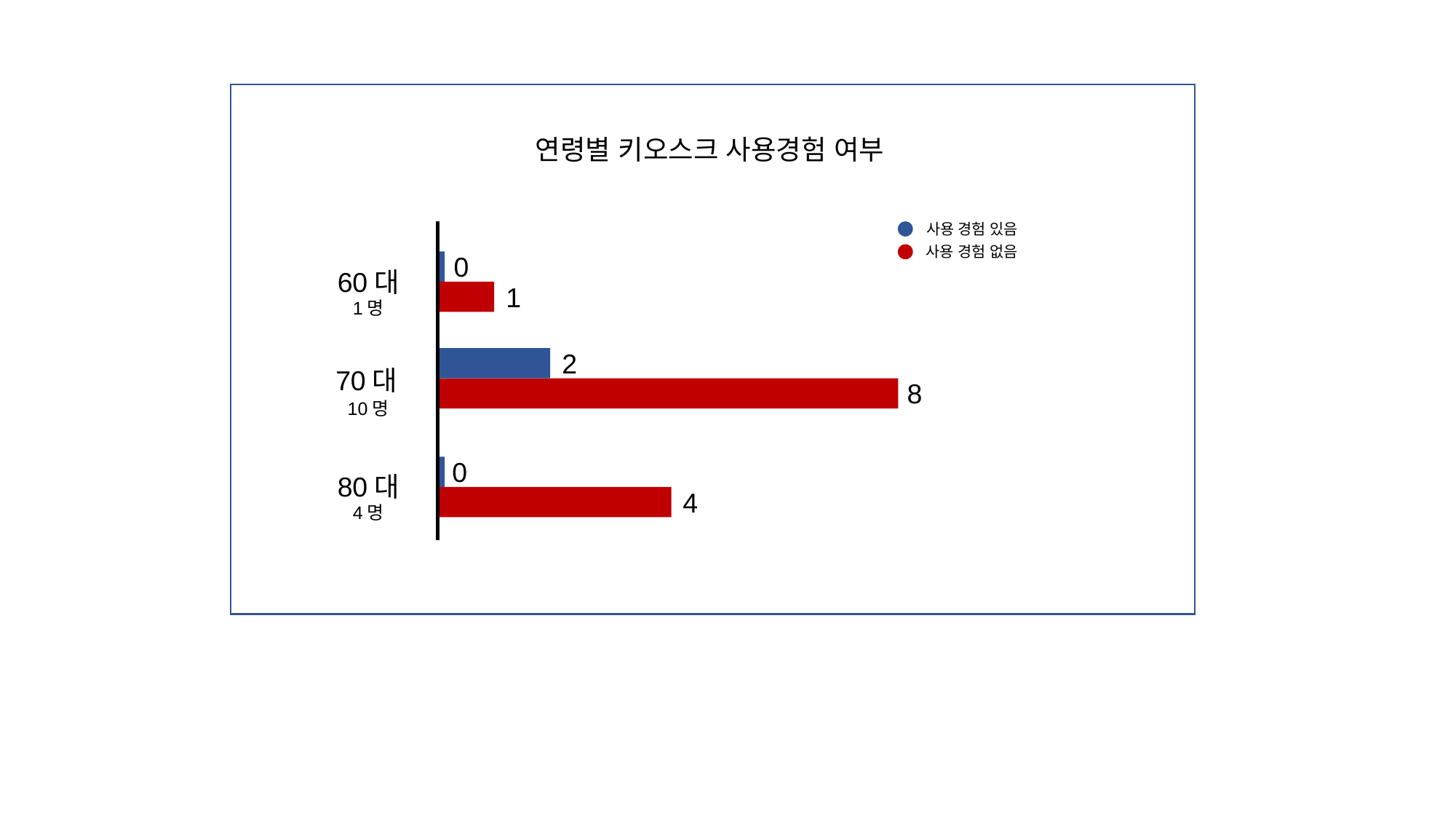

연령별 키오스크 사용경험 여부
사용 경험 있음

사용 경험 없음

0

60대
1

1명
2

70대
8

10명
0

80대
4

4명